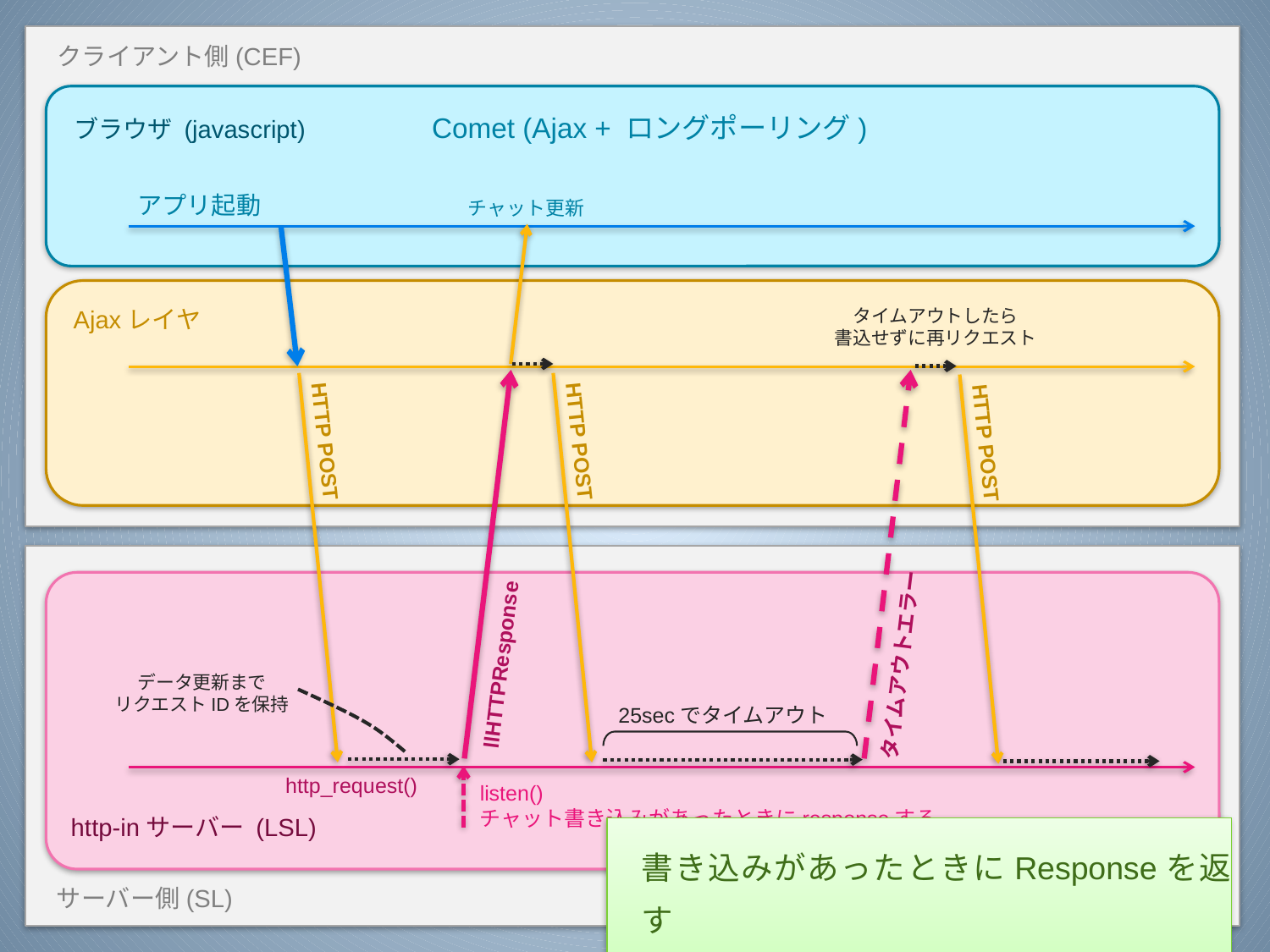

クライアント側(CEF)

Comet (Ajax + ロングポーリング)
ブラウザ (javascript)
アプリ起動
チャット更新
llHTTPResponse

Ajaxレイヤ
タイムアウトしたら
書込せずに再リクエスト
HTTP POST
HTTP POST
HTTP POST

タイムアウトエラー
データ更新まで
リクエストIDを保持

25secでタイムアウト
http_request()
listen()
チャット書き込みがあったときにresponseする
http-inサーバー (LSL)
書き込みがあったときにResponseを返す
サーバー側(SL)